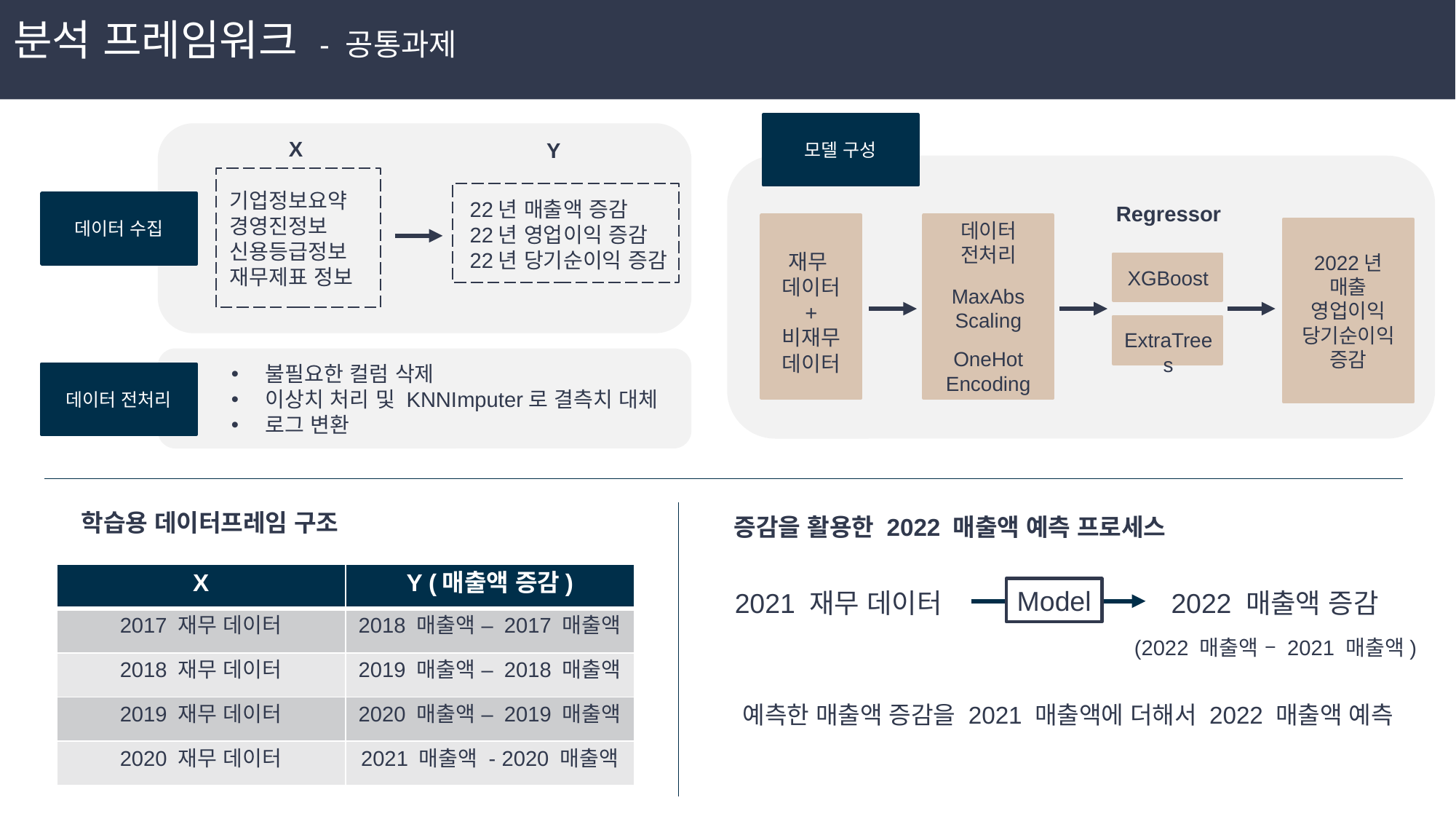

# 분석 프레임워크 - 공통과제
모델 구성
X

Y

기업정보요약
경영진정보
신용등급정보
재무제표 정보

22년 매출액 증감
22년 영업이익 증감
22년 당기순이익 증감
데이터 수집
Regressor

데이터
전처리

MaxAbs
Scaling

OneHot
Encoding
2022년
매출
영업이익
당기순이익
증감
재무
데이터
+
비재무
데이터

XGBoost

ExtraTrees

불필요한 컬럼 삭제
이상치 처리 및 KNNImputer로 결측치 대체
로그 변환
데이터 전처리
학습용 데이터프레임 구조
증감을 활용한 2022 매출액 예측 프로세스
| X | Y (매출액 증감) |
| --- | --- |
| 2017 재무 데이터 | 2018 매출액 – 2017 매출액 |
| 2018 재무 데이터 | 2019 매출액 – 2018 매출액 |
| 2019 재무 데이터 | 2020 매출액 – 2019 매출액 |
| 2020 재무 데이터 | 2021 매출액 - 2020 매출액 |
Model
2021 재무 데이터
2022 매출액 증감
(2022 매출액 – 2021 매출액)
예측한 매출액 증감을 2021 매출액에 더해서 2022 매출액 예측